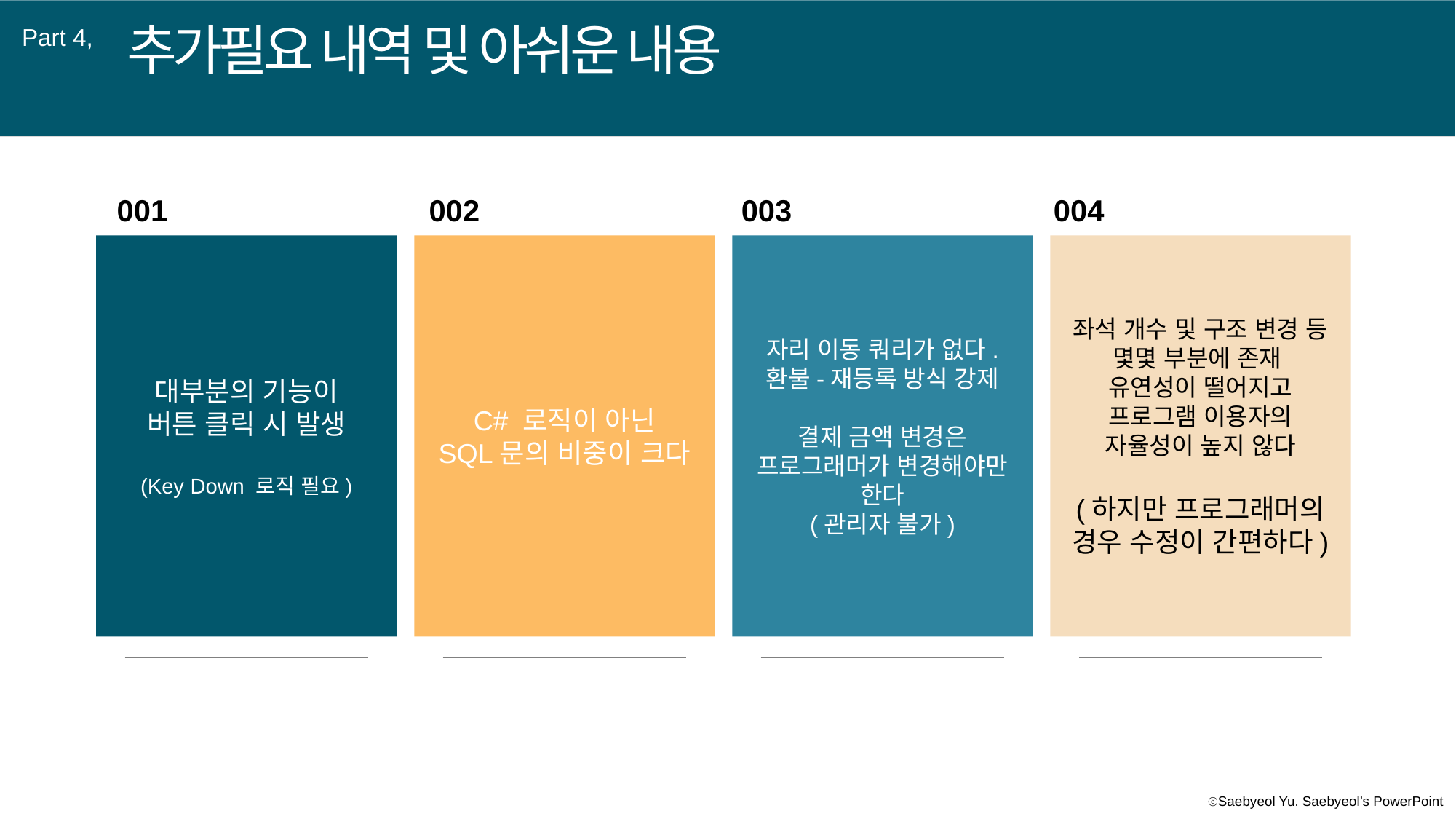

추가필요 내역 및 아쉬운 내용
Part 4,
001
002
003
004
대부분의 기능이
버튼 클릭 시 발생

(Key Down 로직 필요)
C# 로직이 아닌
SQL문의 비중이 크다
자리 이동 쿼리가 없다.
환불-재등록 방식 강제

결제 금액 변경은
프로그래머가 변경해야만 한다
(관리자 불가)
좌석 개수 및 구조 변경 등 몇몇 부분에 존재
유연성이 떨어지고
프로그램 이용자의 자율성이 높지 않다

(하지만 프로그래머의 경우 수정이 간편하다)